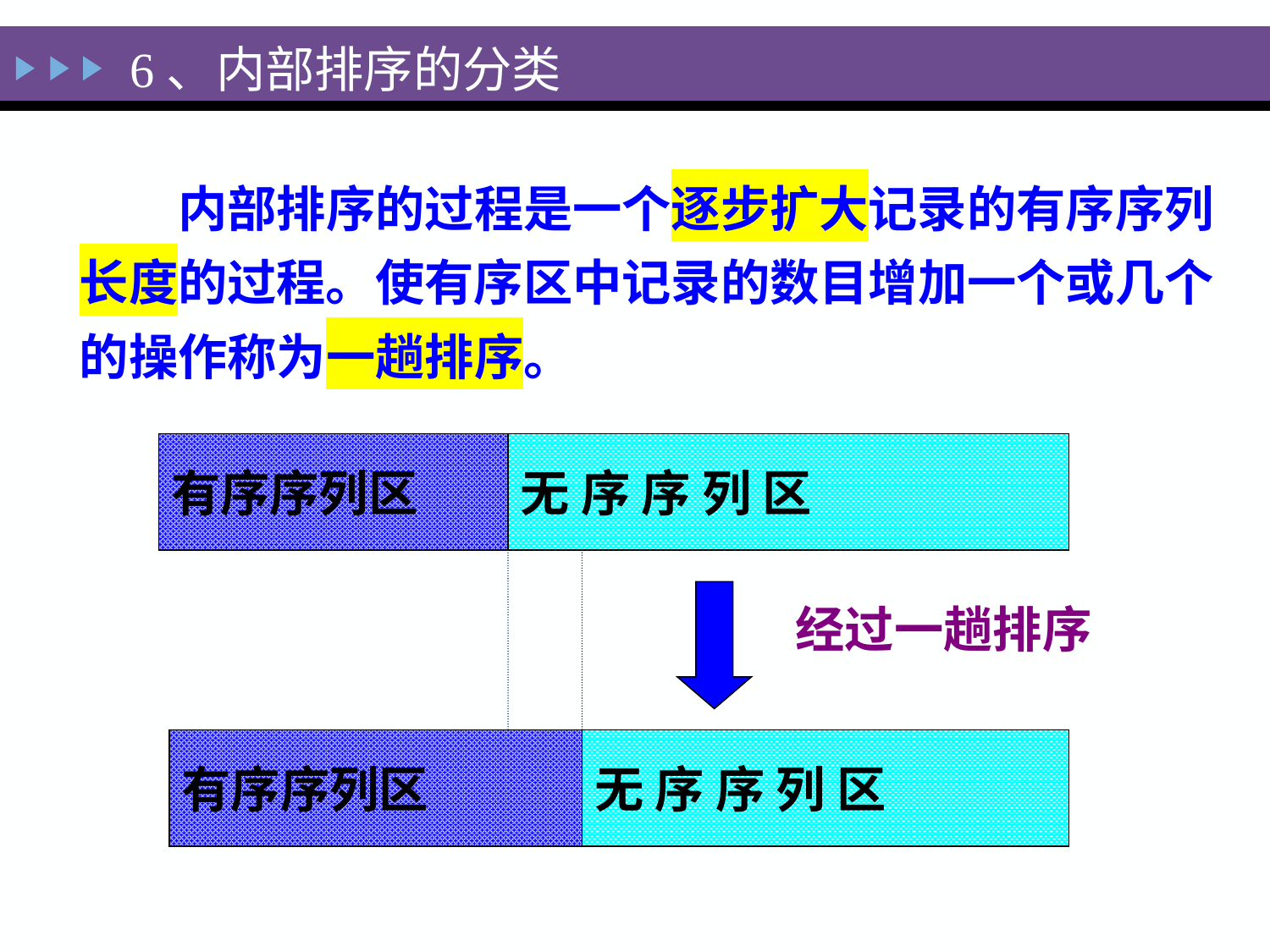

# 6、内部排序的分类
　　内部排序的过程是一个逐步扩大记录的有序序列长度的过程。使有序区中记录的数目增加一个或几个的操作称为一趟排序。
有序序列区
无 序 序 列 区

经过一趟排序
有序序列区
无 序 序 列 区